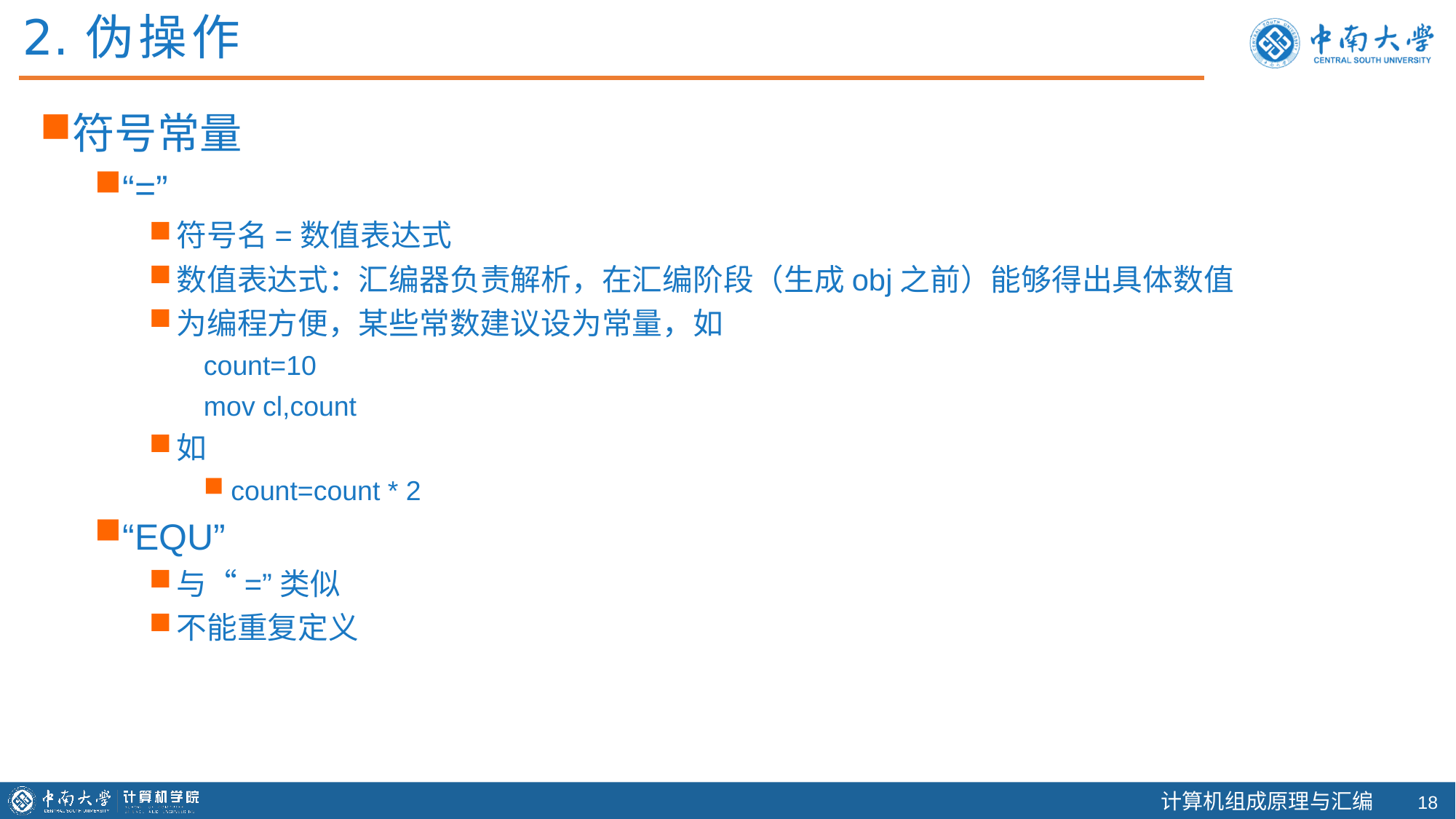

2.伪操作
符号常量
“=”
符号名=数值表达式
数值表达式：汇编器负责解析，在汇编阶段（生成obj之前）能够得出具体数值
为编程方便，某些常数建议设为常量，如
count=10
mov cl,count
如
count=count * 2
“EQU”
与“=”类似
不能重复定义

18